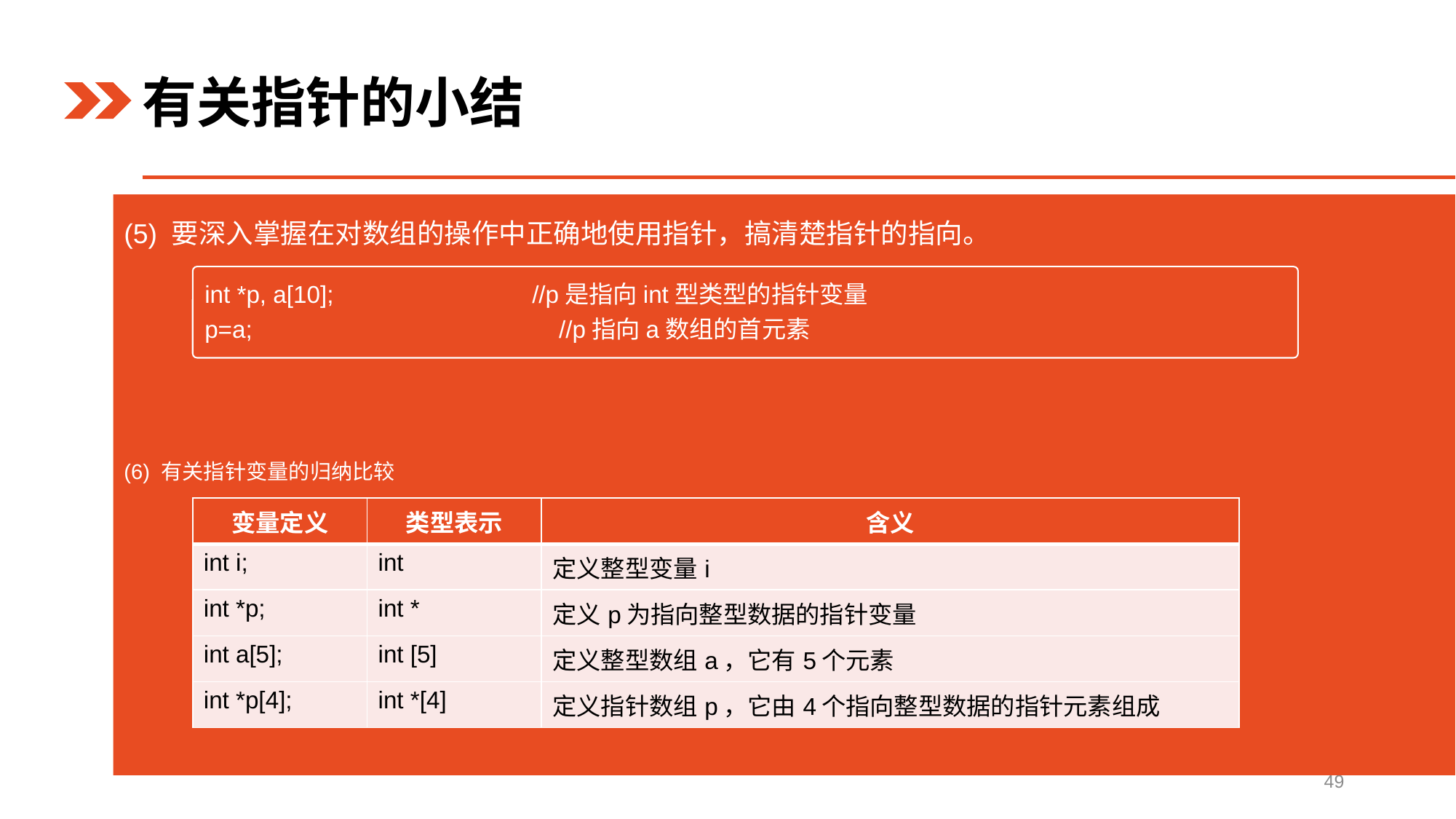

有关指针的小结

(5) 要深入掌握在对数组的操作中正确地使用指针，搞清楚指针的指向。

(6) 有关指针变量的归纳比较

int *p, a[10];		//p是指向int型类型的指针变量
p=a;			    //p指向a数组的首元素
| 变量定义 | 类型表示 | 含义 |
| --- | --- | --- |
| int i; | int | 定义整型变量i |
| int \*p; | int \* | 定义p为指向整型数据的指针变量 |
| int a[5]; | int [5] | 定义整型数组a，它有5个元素 |
| int \*p[4]; | int \*[4] | 定义指针数组p，它由4个指向整型数据的指针元素组成 |
49